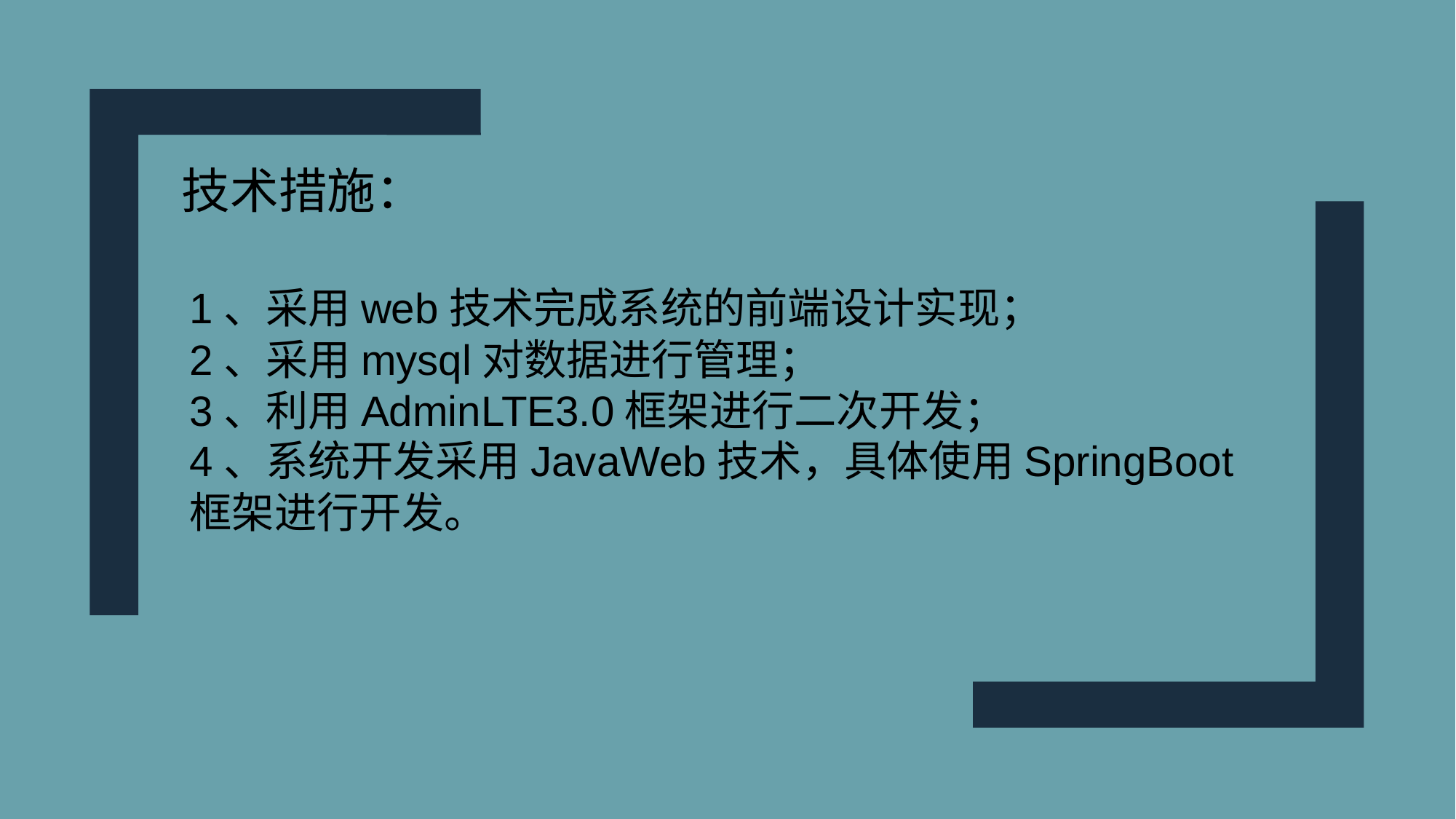

技术措施：
1、采用web技术完成系统的前端设计实现；
2、采用mysql对数据进行管理；
3、利用AdminLTE3.0框架进行二次开发；
4、系统开发采用JavaWeb技术，具体使用SpringBoot框架进行开发。